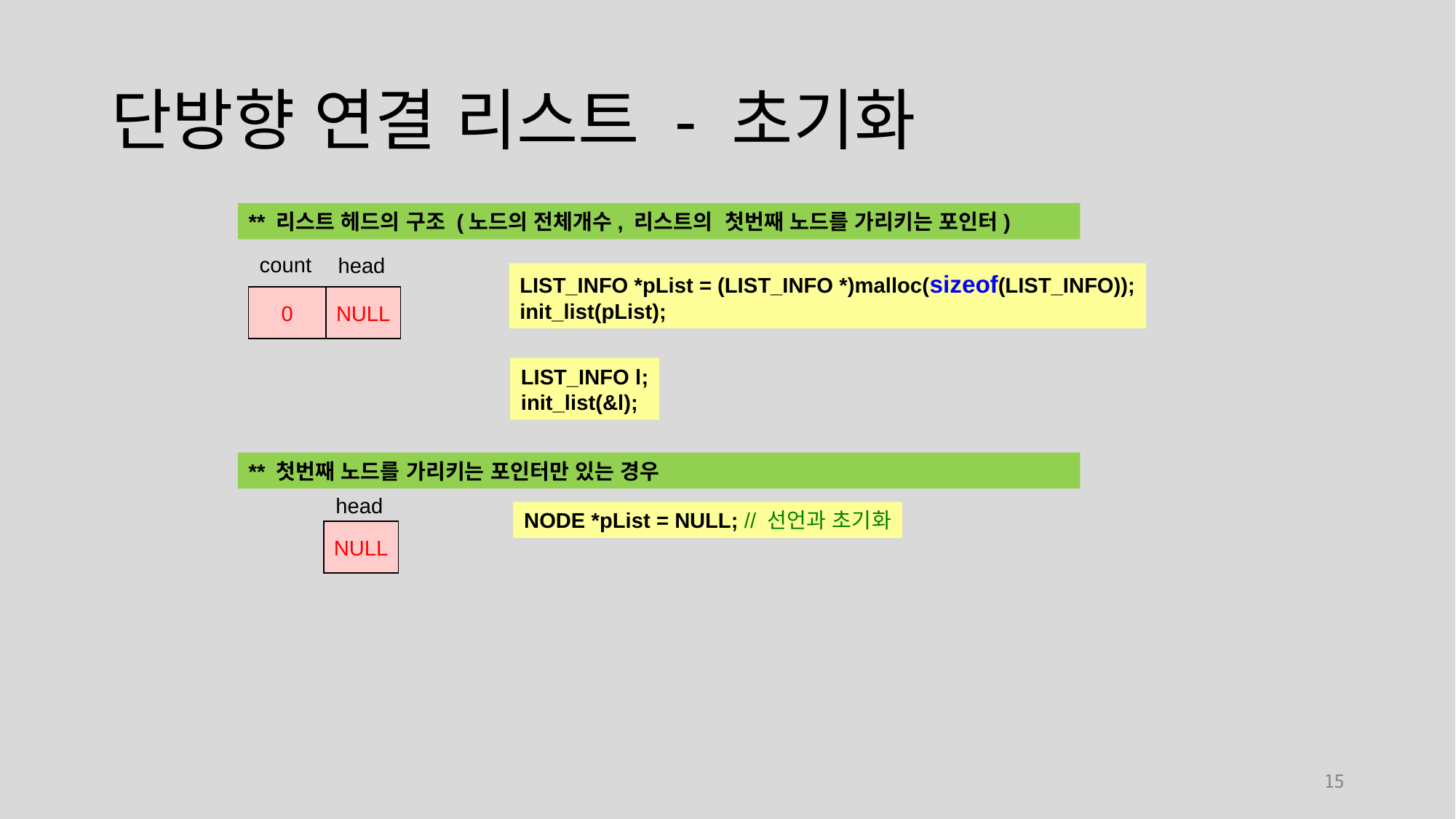

# 단방향 연결 리스트 - 초기화
** 리스트 헤드의 구조 (노드의 전체개수, 리스트의  첫번째 노드를 가리키는 포인터)
count
head
LIST_INFO *pList = (LIST_INFO *)malloc(sizeof(LIST_INFO));
init_list(pList);
0
NULL
LIST_INFO l;
init_list(&l);
** 첫번째 노드를 가리키는 포인터만 있는 경우
head
NODE *pList = NULL; // 선언과 초기화
NULL
15